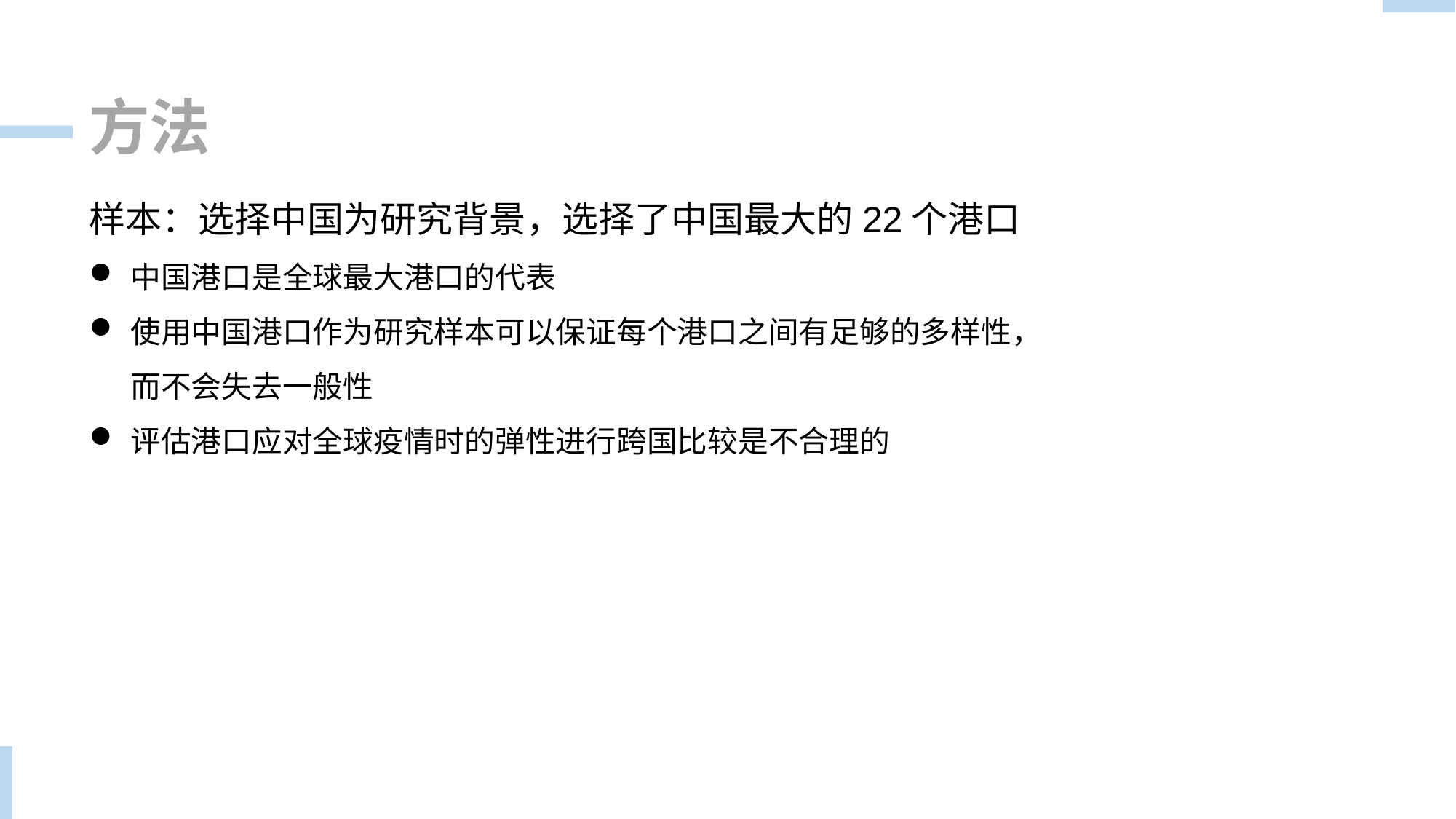

方法
样本：选择中国为研究背景，选择了中国最大的22个港口
中国港口是全球最大港口的代表
使用中国港口作为研究样本可以保证每个港口之间有足够的多样性，而不会失去一般性
评估港口应对全球疫情时的弹性进行跨国比较是不合理的